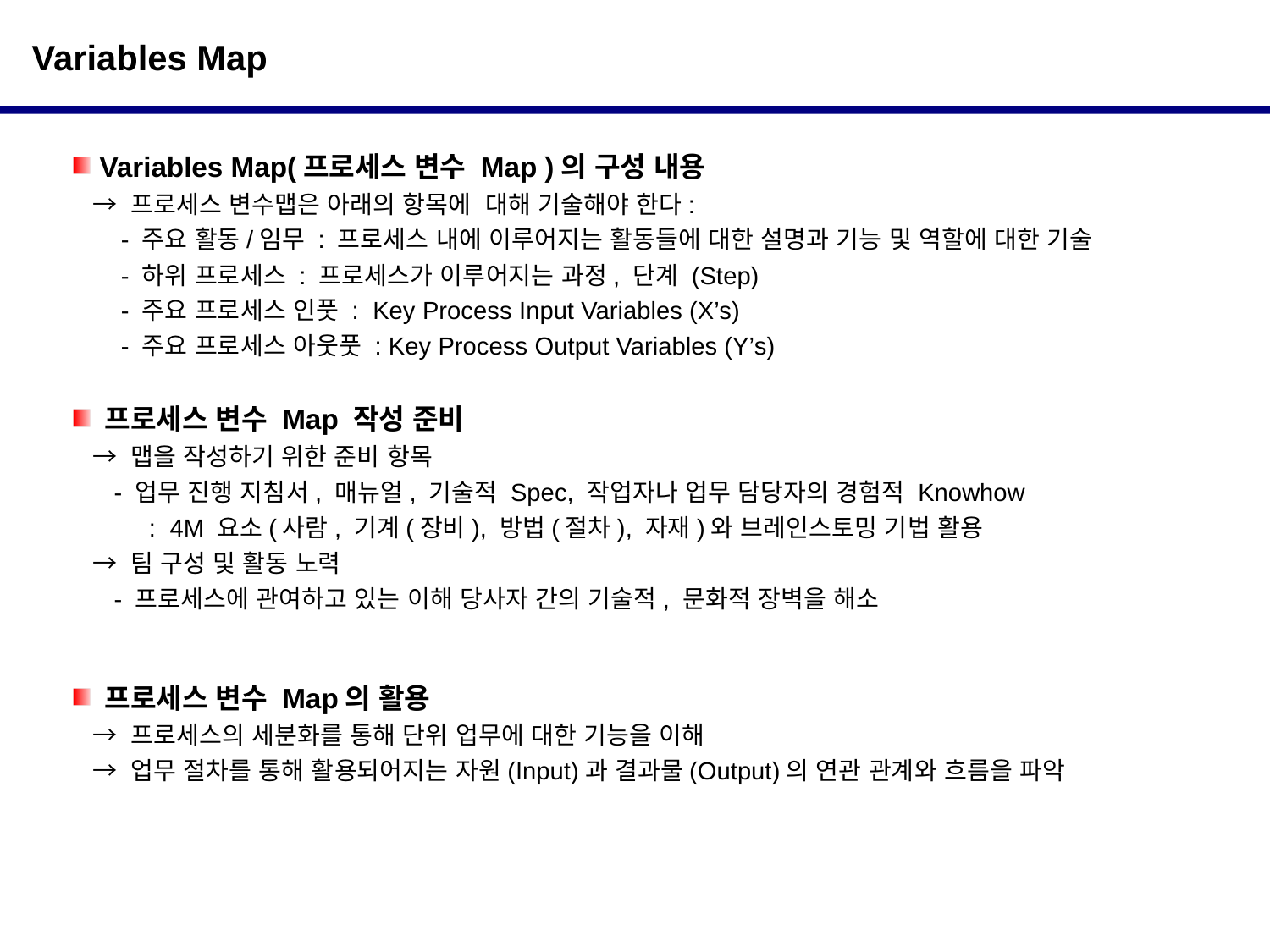

Variables Map

 Variables Map(프로세스 변수 Map )의 구성 내용
   → 프로세스 변수맵은 아래의 항목에  대해 기술해야 한다:
       - 주요 활동/임무 : 프로세스 내에 이루어지는 활동들에 대한 설명과 기능 및 역할에 대한 기술
       - 하위 프로세스 : 프로세스가 이루어지는 과정, 단계 (Step)
       - 주요 프로세스 인풋 :  Key Process Input Variables (X’s)
       - 주요 프로세스 아웃풋 : Key Process Output Variables (Y’s)
 프로세스 변수 Map 작성 준비
   → 맵을 작성하기 위한 준비 항목
      - 업무 진행 지침서, 매뉴얼, 기술적 Spec, 작업자나 업무 담당자의 경험적 Knowhow
           :  4M 요소(사람, 기계(장비), 방법(절차), 자재)와 브레인스토밍 기법 활용
   → 팀 구성 및 활동 노력
      - 프로세스에 관여하고 있는 이해 당사자 간의 기술적, 문화적 장벽을 해소
 프로세스 변수 Map의 활용
   → 프로세스의 세분화를 통해 단위 업무에 대한 기능을 이해
   → 업무 절차를 통해 활용되어지는 자원(Input)과 결과물(Output)의 연관 관계와 흐름을 파악